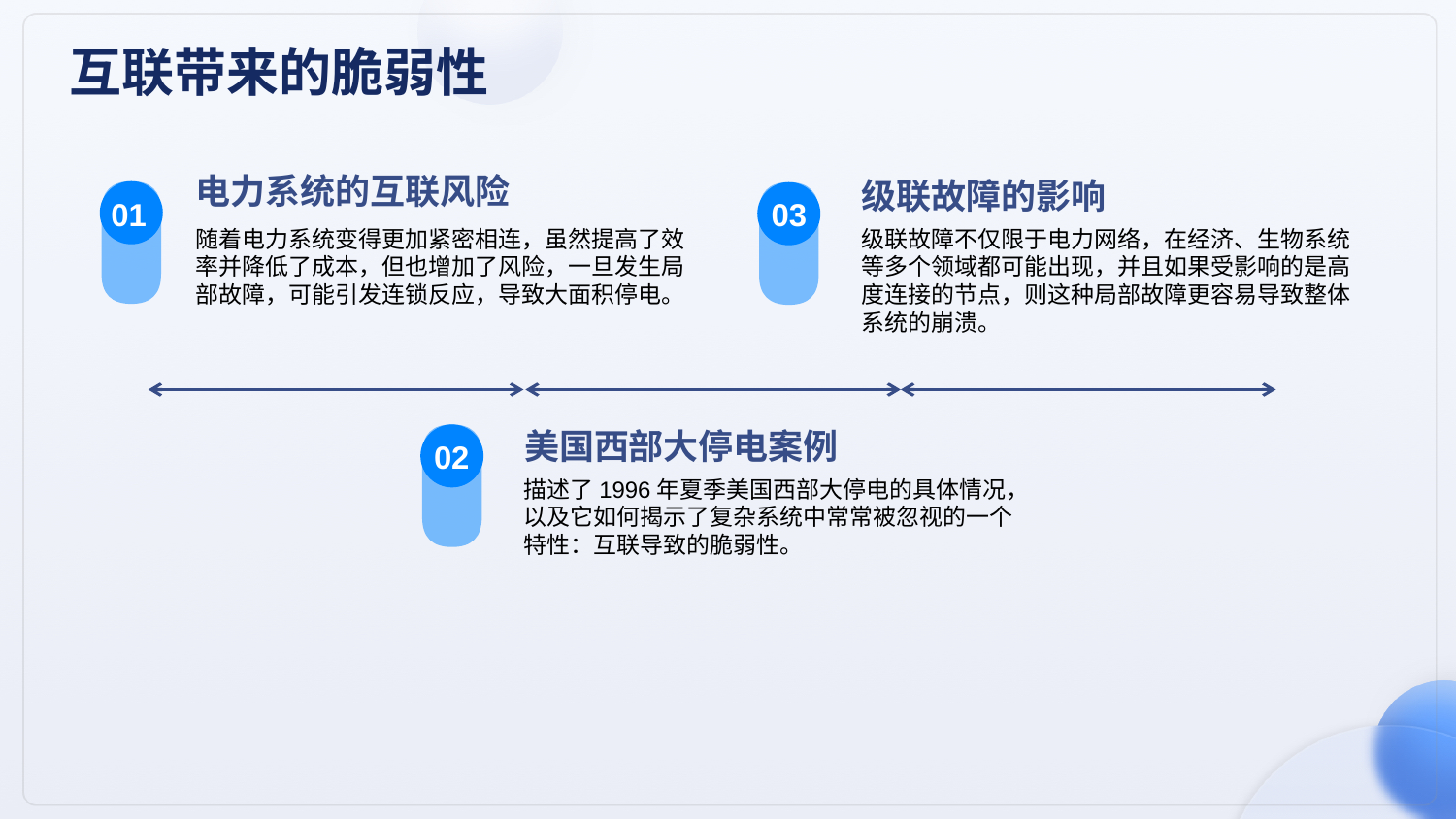

互联带来的脆弱性
电力系统的互联风险
级联故障的影响
01
03

随着电力系统变得更加紧密相连，虽然提高了效率并降低了成本，但也增加了风险，一旦发生局部故障，可能引发连锁反应，导致大面积停电。
级联故障不仅限于电力网络，在经济、生物系统等多个领域都可能出现，并且如果受影响的是高度连接的节点，则这种局部故障更容易导致整体系统的崩溃。

美国西部大停电案例
02

描述了1996年夏季美国西部大停电的具体情况，以及它如何揭示了复杂系统中常常被忽视的一个特性：互联导致的脆弱性。